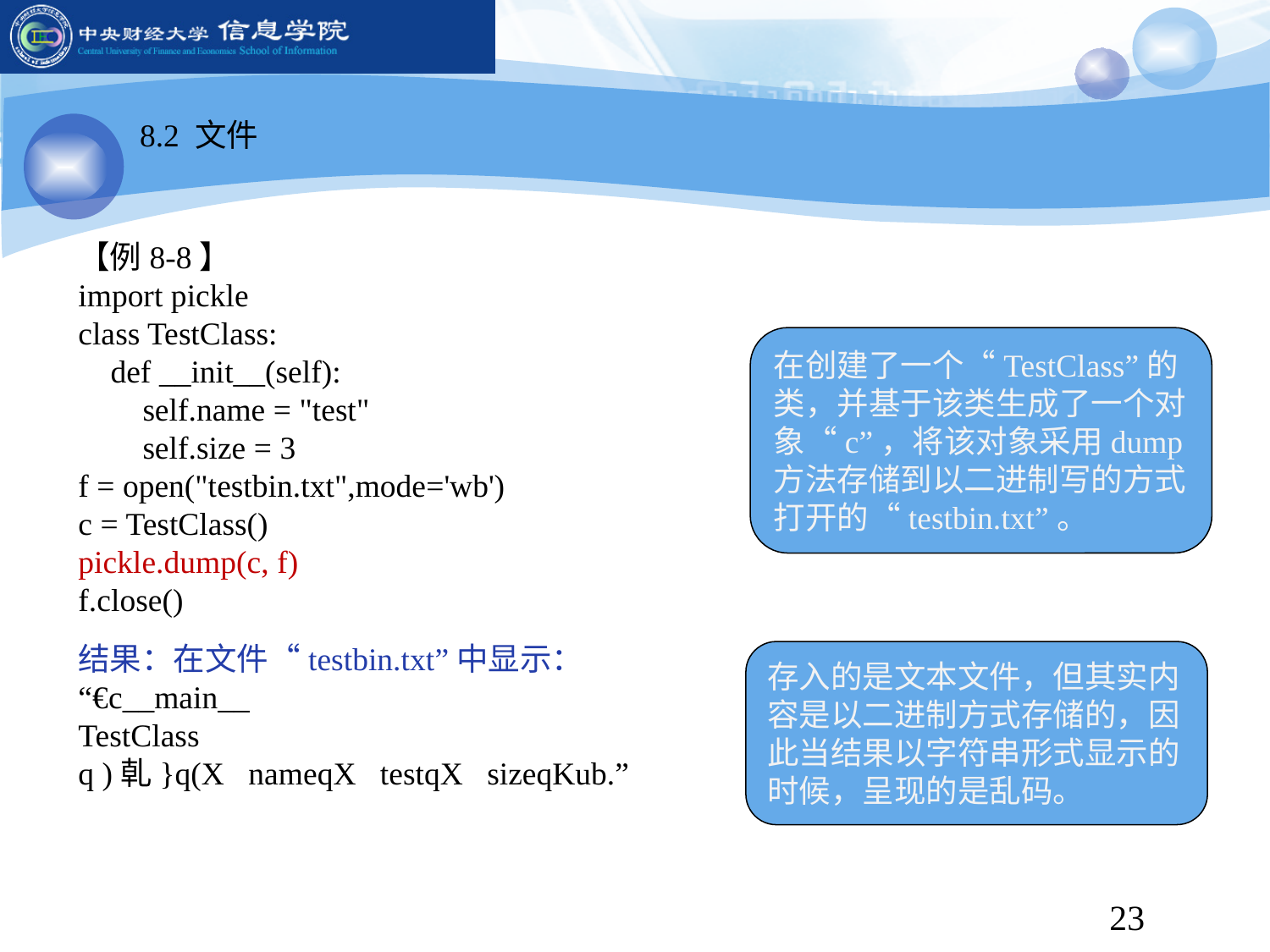

8.2 文件
【例8-8】
import pickle
class TestClass:
    def __init__(self):
        self.name = "test"
        self.size = 3
f = open("testbin.txt",mode='wb')
c = TestClass()
pickle.dump(c, f)
f.close()

结果：在文件“testbin.txt”中显示：
“€c__main__
TestClass
q )乹}q(X   nameqX   testqX   sizeqKub.”

在创建了一个“TestClass”的类，并基于该类生成了一个对象“c”，将该对象采用dump方法存储到以二进制写的方式打开的“testbin.txt”。
存入的是文本文件，但其实内容是以二进制方式存储的，因此当结果以字符串形式显示的时候，呈现的是乱码。